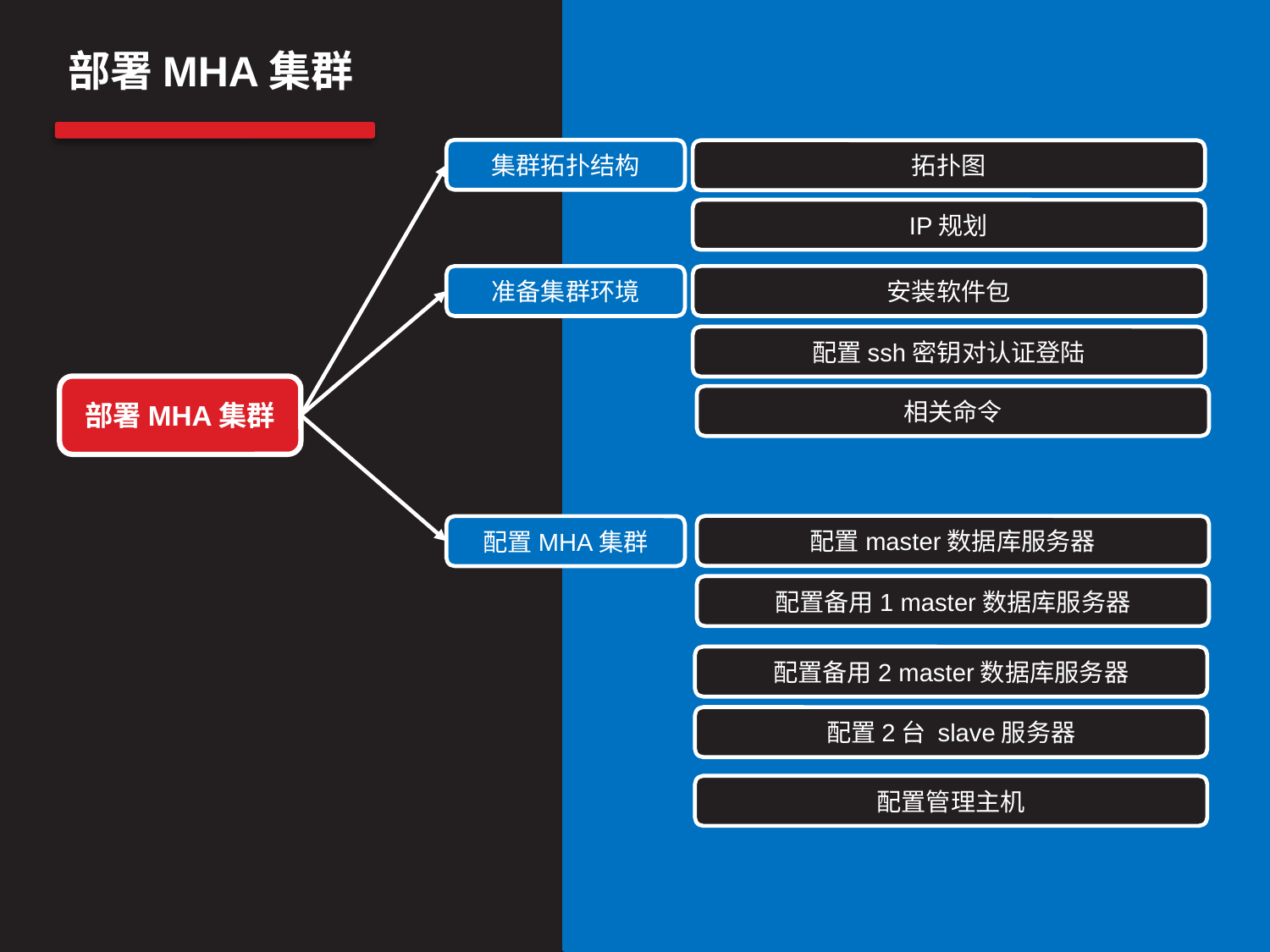

部署MHA集群

集群拓扑结构
拓扑图
IP规划
准备集群环境
安装软件包
配置ssh密钥对认证登陆
部署MHA集群
相关命令
配置master数据库服务器
配置MHA集群
配置备用1 master数据库服务器
配置备用2 master数据库服务器
配置2台 slave服务器
配置管理主机